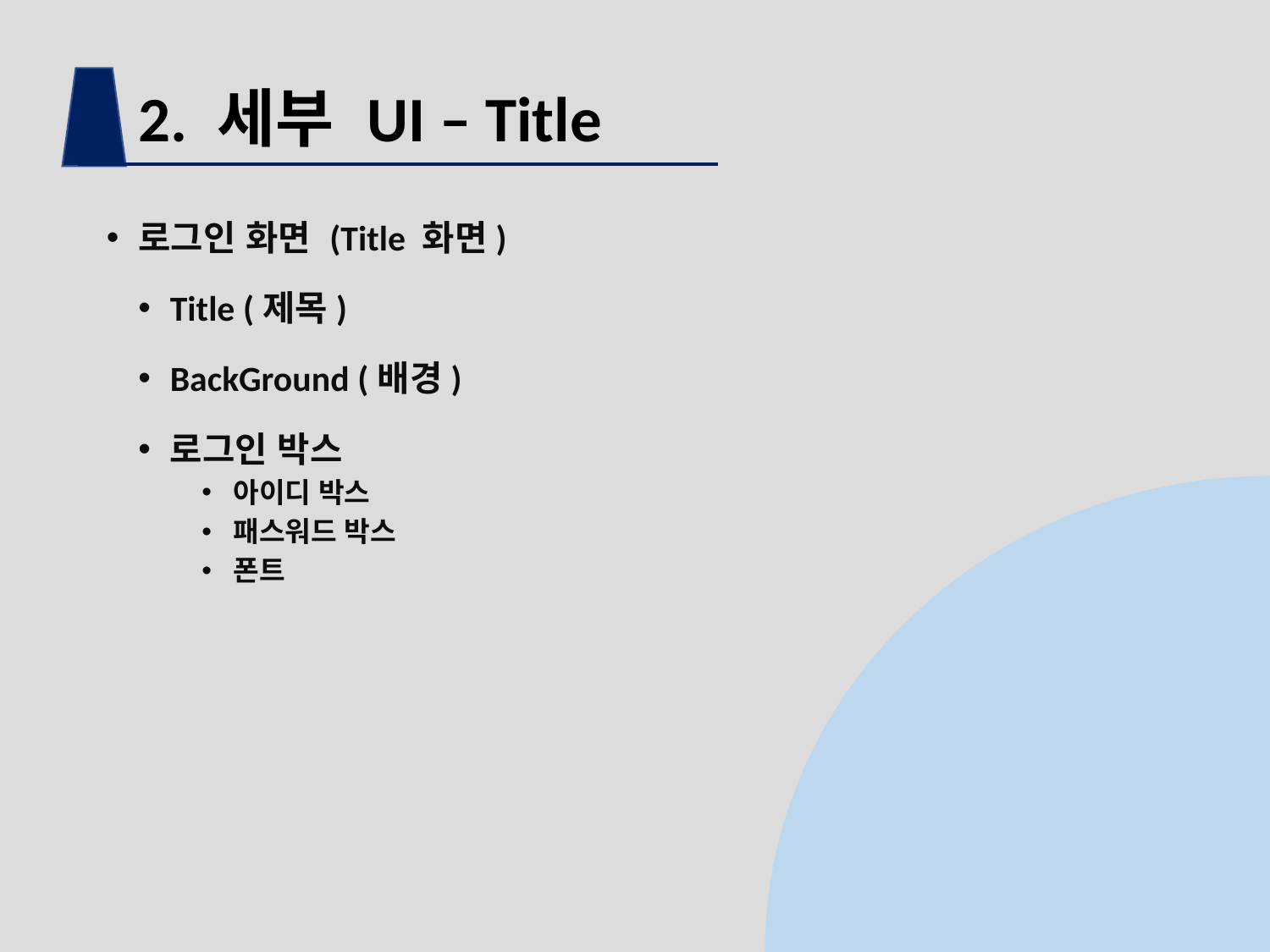

#
2. 세부 UI – Title
로그인 화면 (Title 화면)
Title (제목)
BackGround (배경)
로그인 박스
아이디 박스
패스워드 박스
폰트